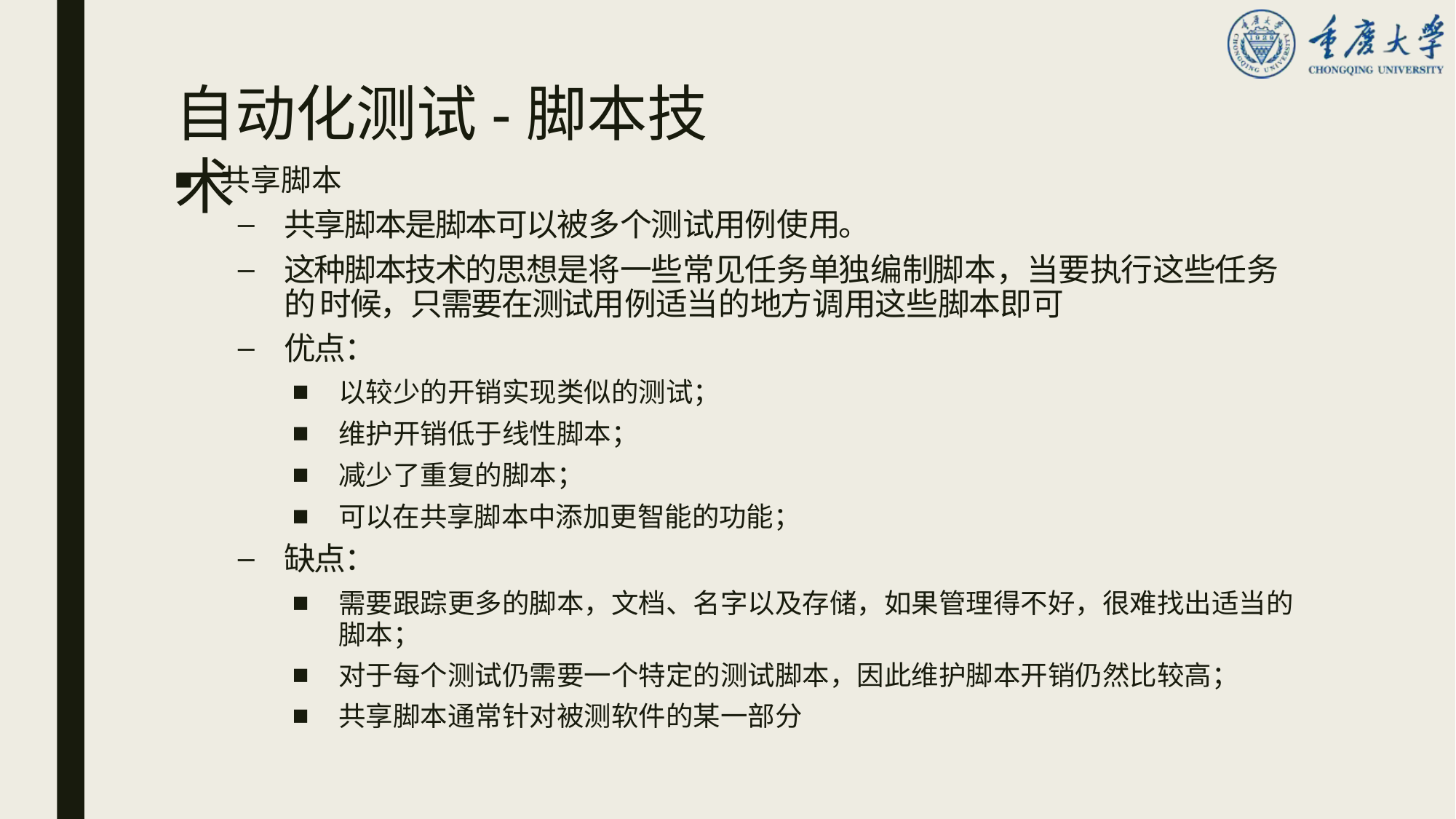

# 自动化测试-脚本技术
共享脚本
共享脚本是脚本可以被多个测试用例使用。
这种脚本技术的思想是将一些常见任务单独编制脚本，当要执行这些任务的 时候，只需要在测试用例适当的地方调用这些脚本即可
优点：
以较少的开销实现类似的测试；
维护开销低于线性脚本；
减少了重复的脚本；
可以在共享脚本中添加更智能的功能；
缺点：
需要跟踪更多的脚本，文档、名字以及存储，如果管理得不好，很难找出适当的 脚本；
对于每个测试仍需要一个特定的测试脚本，因此维护脚本开销仍然比较高；
共享脚本通常针对被测软件的某一部分